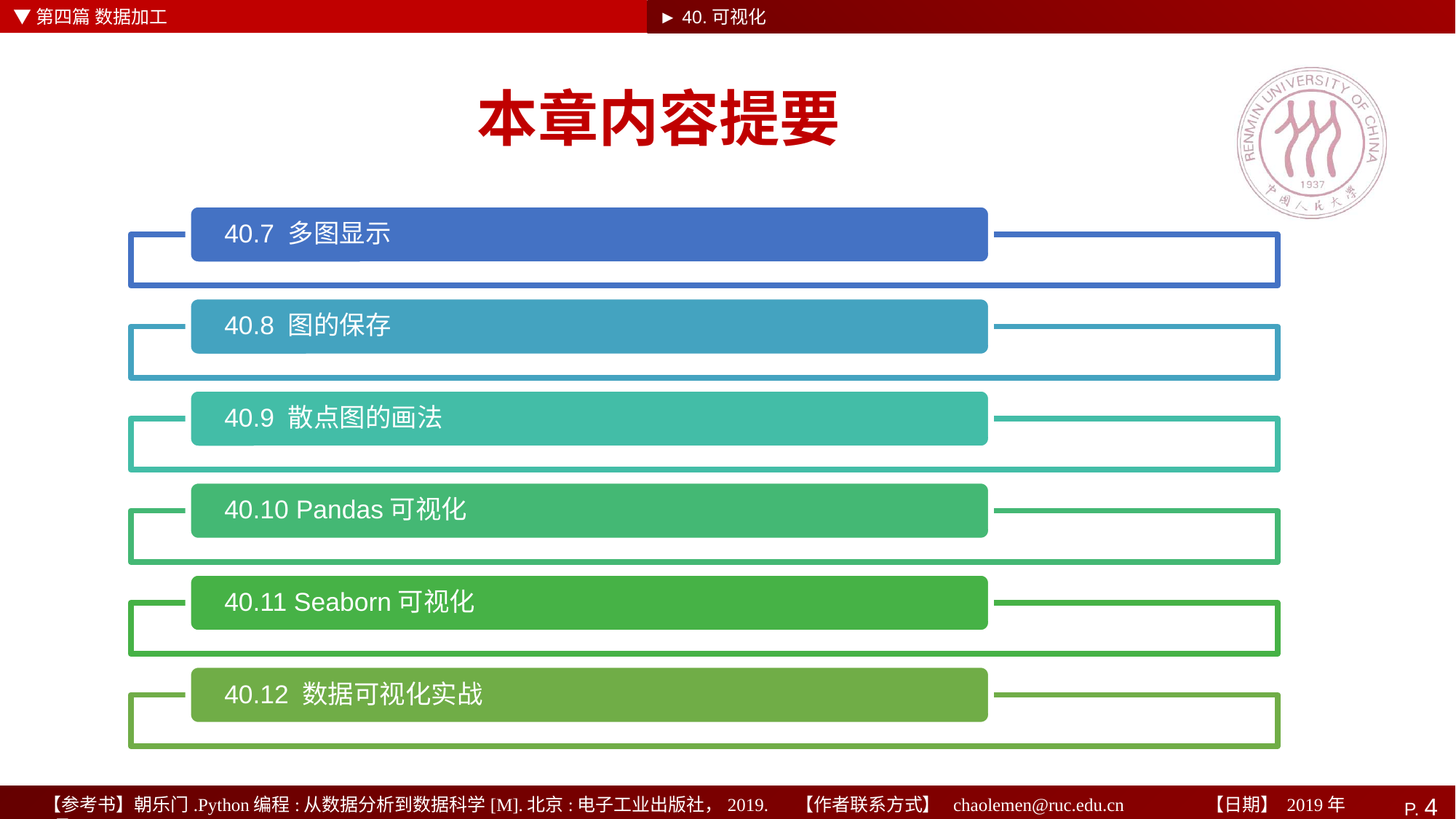

▼第四篇 数据加工
► 40.可视化
# 本章内容提要
40.7 多图显示
40.8 图的保存
40.9 散点图的画法
40.10 Pandas可视化
40.11 Seaborn可视化
40.12 数据可视化实战